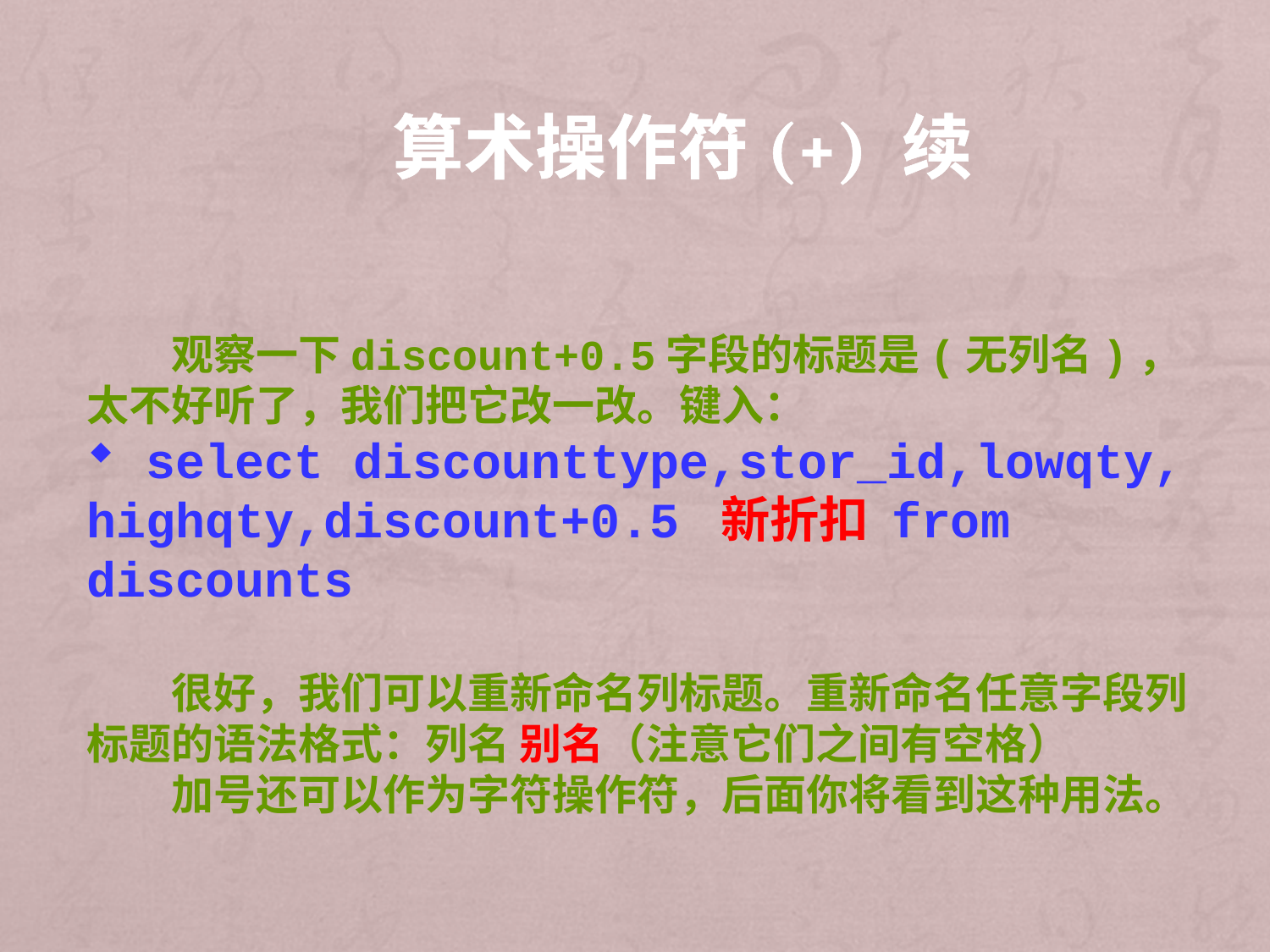

# 算术操作符(+) 续
　　观察一下discount+0.5字段的标题是(无列名)，太不好听了，我们把它改一改。键入：
 select discounttype,stor_id,lowqty, highqty,discount+0.5 新折扣 from discounts

　　很好，我们可以重新命名列标题。重新命名任意字段列标题的语法格式：列名 别名（注意它们之间有空格）
　　加号还可以作为字符操作符，后面你将看到这种用法。